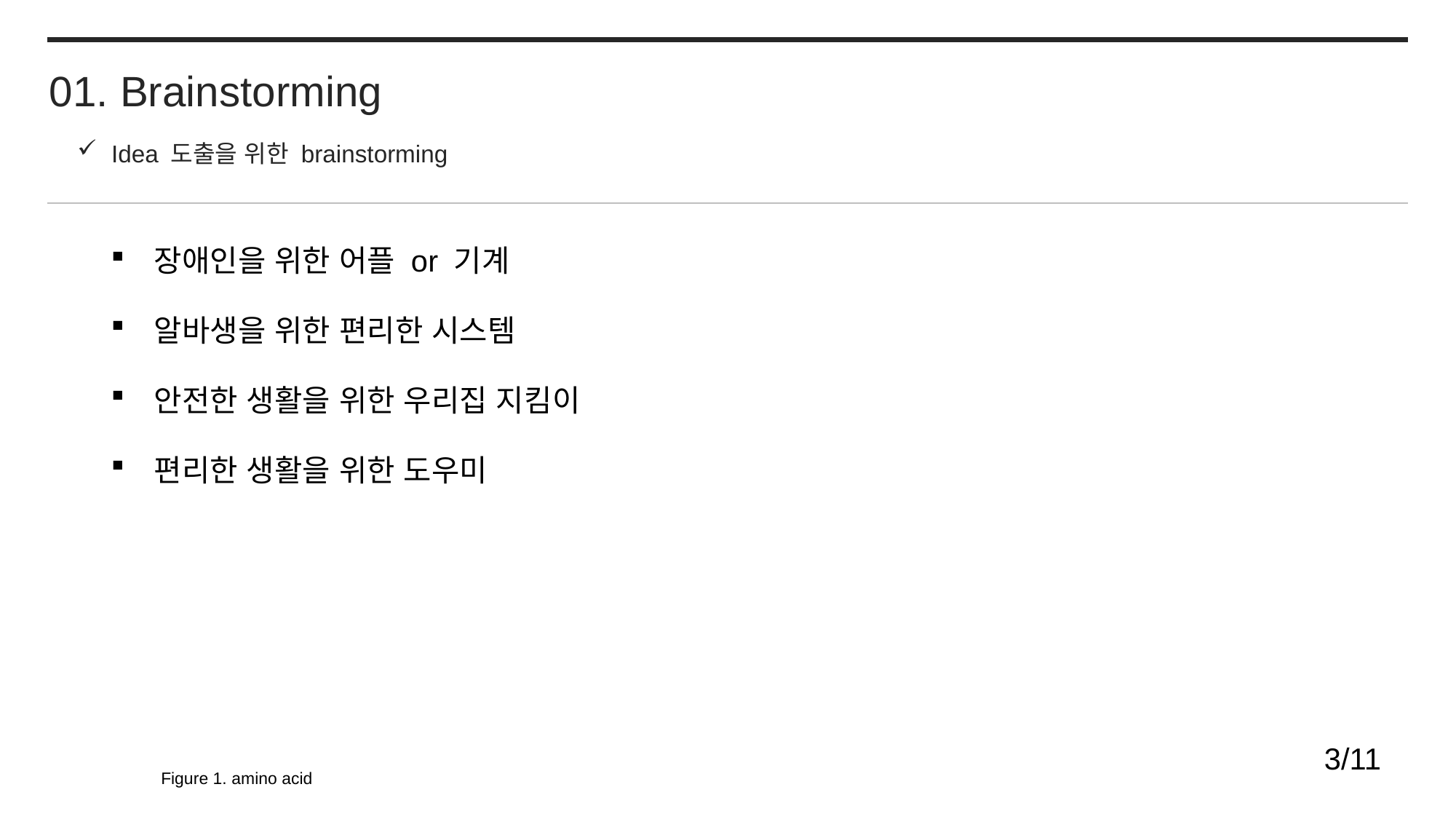

01. Brainstorming
Idea 도출을 위한 brainstorming
 장애인을 위한 어플 or 기계
 알바생을 위한 편리한 시스템
 안전한 생활을 위한 우리집 지킴이
 편리한 생활을 위한 도우미
3/11
Figure 1. amino acid